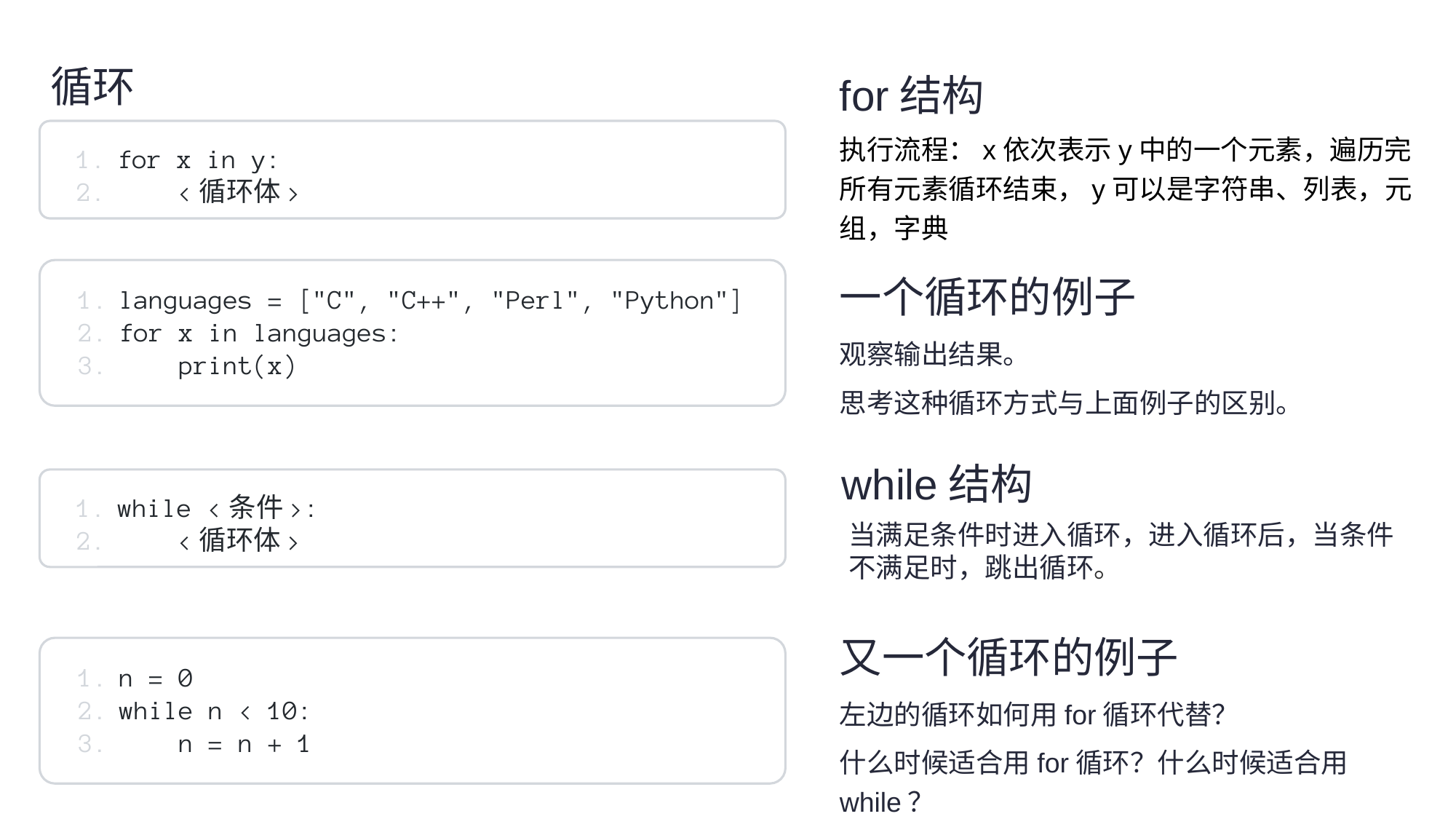

循环
for结构
执行流程：x依次表示y中的一个元素，遍历完所有元素循环结束，y可以是字符串、列表，元组，字典
for x in y:
    <循环体>
一个循环的例子
观察输出结果。
思考这种循环方式与上面例子的区别。
languages = ["C", "C++", "Perl", "Python"]
for x in languages:
    print(x)
while结构
while <条件>:
    <循环体>
当满足条件时进入循环，进入循环后，当条件不满足时，跳出循环。
又一个循环的例子
左边的循环如何用for循环代替？
什么时候适合用for循环？什么时候适合用while？
n = 0
while n < 10:
    n = n + 1